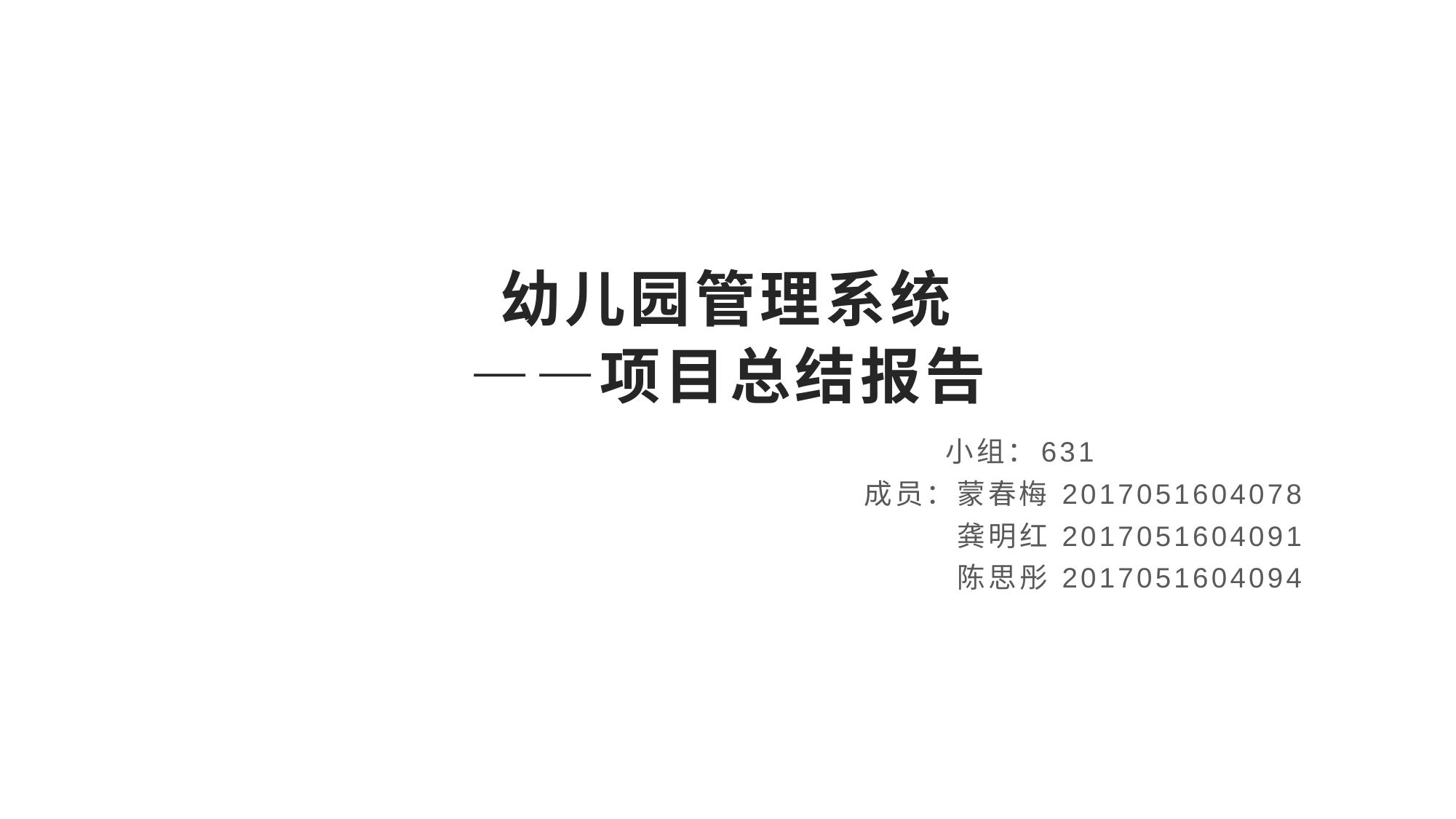

# 幼儿园管理系统 ——项目总结报告
                                                               小组：631
成员：蒙春梅 2017051604078
        龚明红 2017051604091
       陈思彤 2017051604094